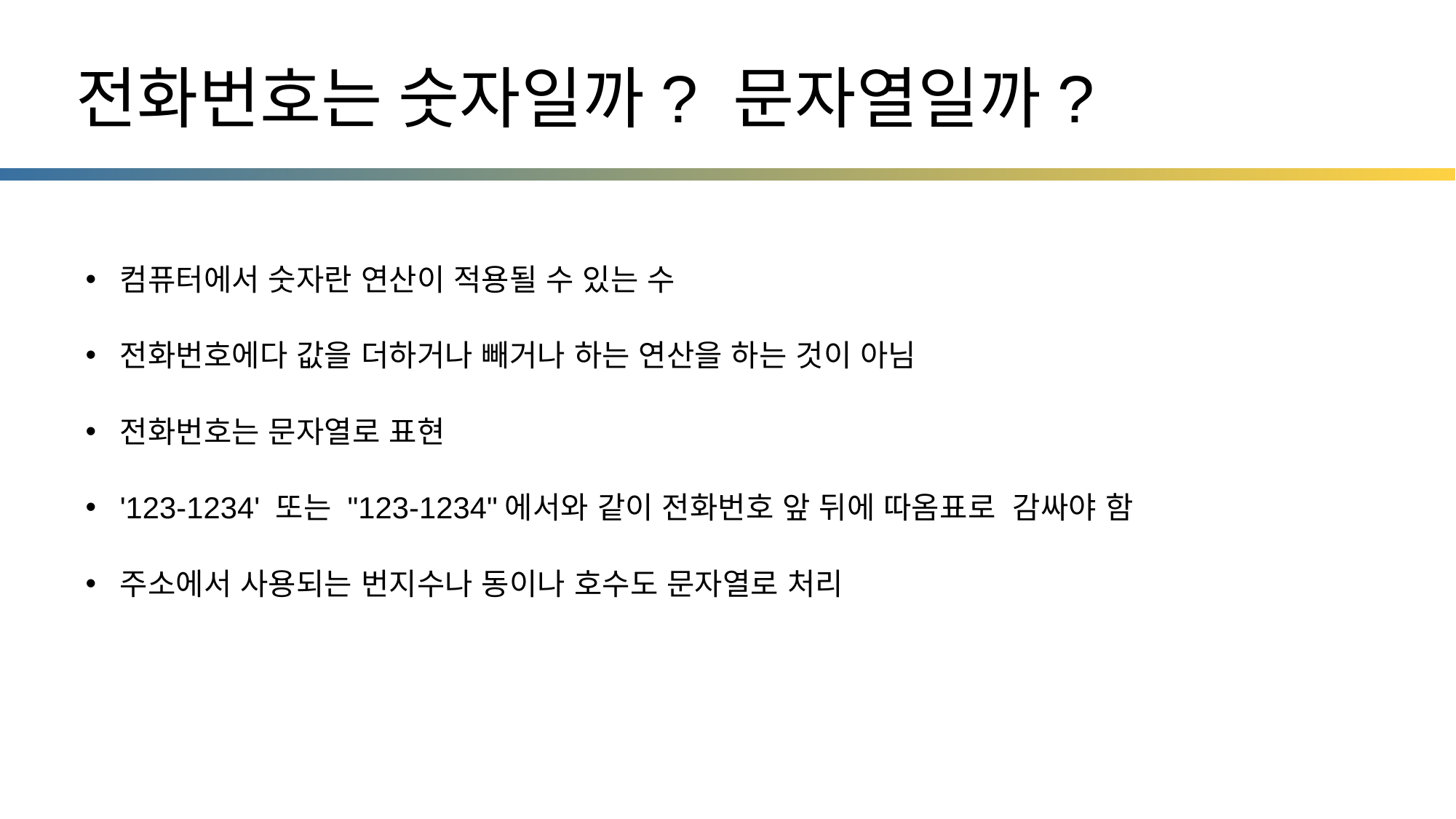

# 전화번호는 숫자일까? 문자열일까?
컴퓨터에서 숫자란 연산이 적용될 수 있는 수

전화번호에다 값을 더하거나 빼거나 하는 연산을 하는 것이 아님

전화번호는 문자열로 표현

'123-1234' 또는 "123-1234"에서와 같이 전화번호 앞 뒤에 따옴표로  감싸야 함

주소에서 사용되는 번지수나 동이나 호수도 문자열로 처리